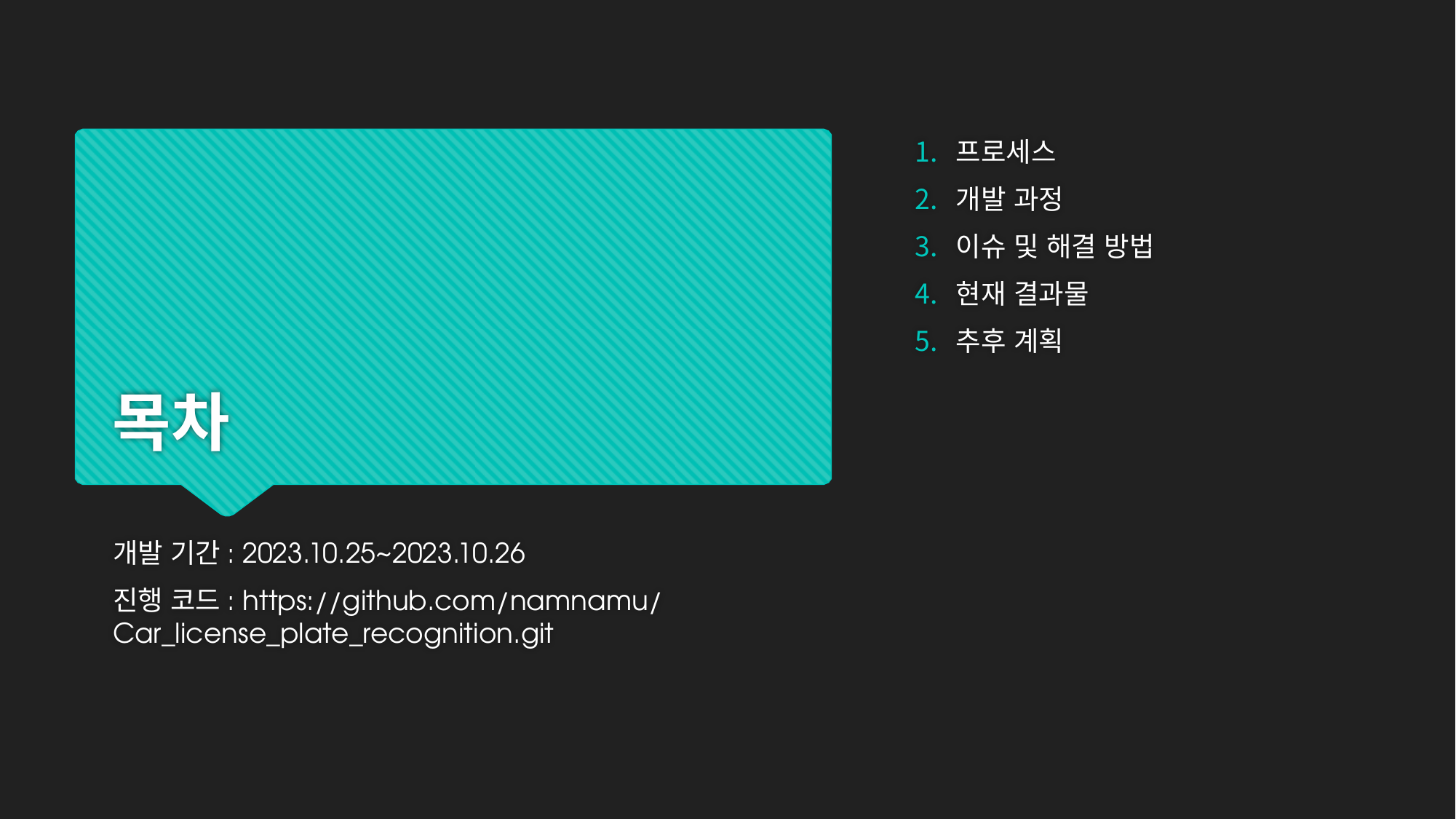

프로세스
개발 과정
이슈 및 해결 방법
현재 결과물
추후 계획

# 목차
개발 기간: 2023.10.25~2023.10.26
진행 코드: https://github.com/namnamu/Car_license_plate_recognition.git